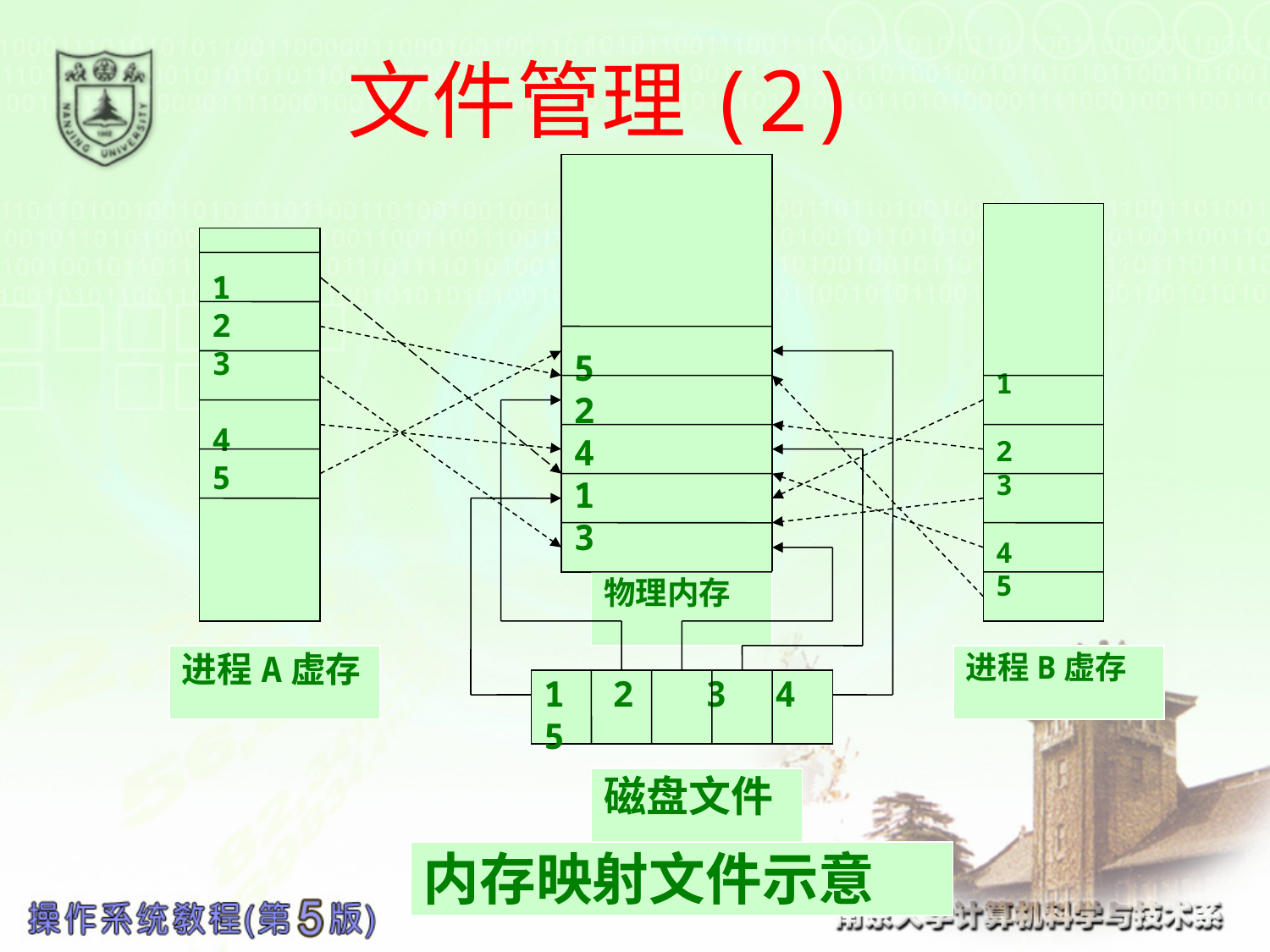

# 文件管理(2)

5
2
4
1
3

1

2
3

4
5

1
2
3

4
5

物理内存

进程A虚存

进程B虚存
1  2   3  4  5

磁盘文件
内存映射文件示意